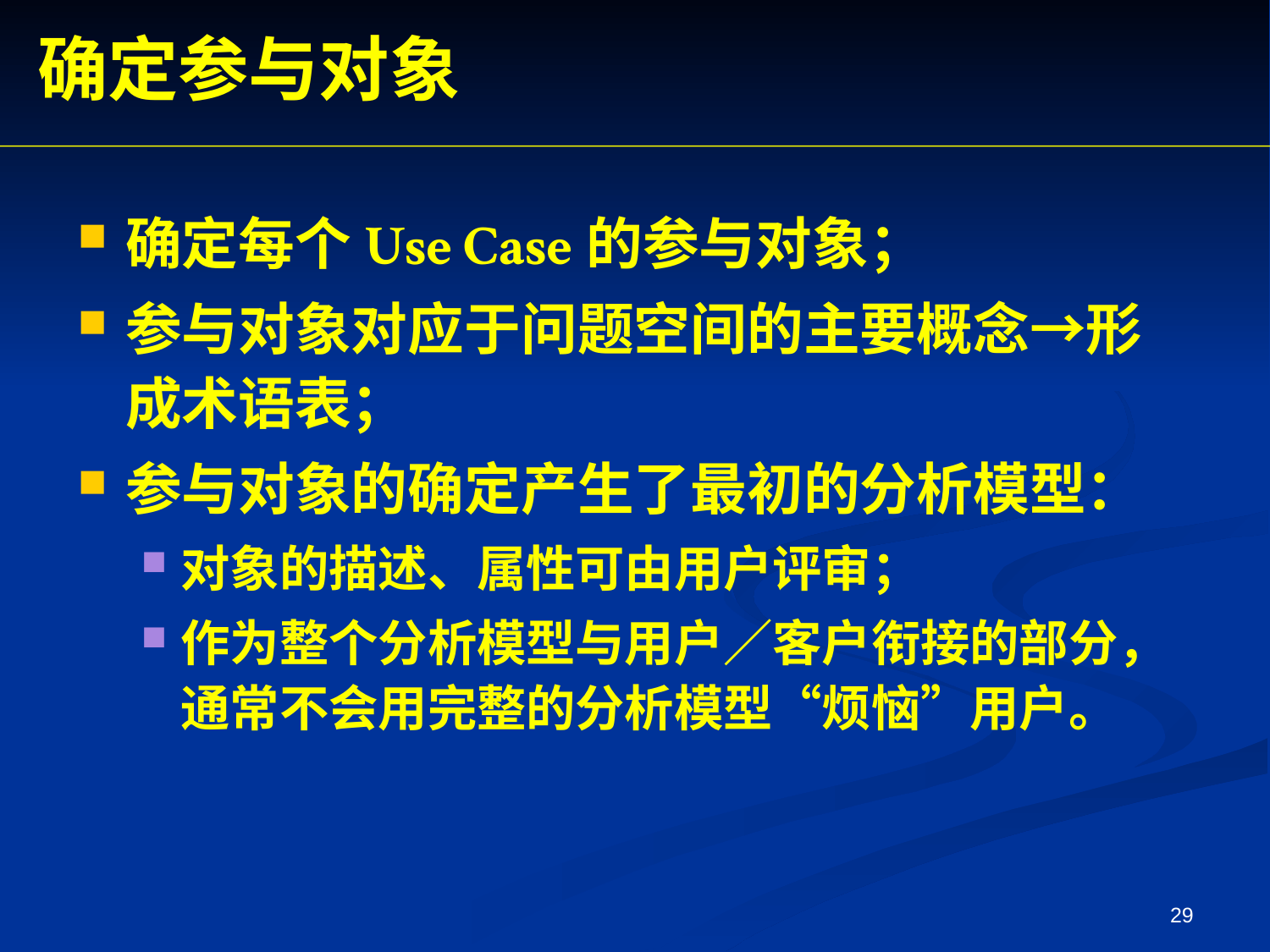

确定参与对象

确定每个Use Case的参与对象；
参与对象对应于问题空间的主要概念→形成术语表；
参与对象的确定产生了最初的分析模型：
对象的描述、属性可由用户评审；
作为整个分析模型与用户／客户衔接的部分，通常不会用完整的分析模型“烦恼”用户。
29